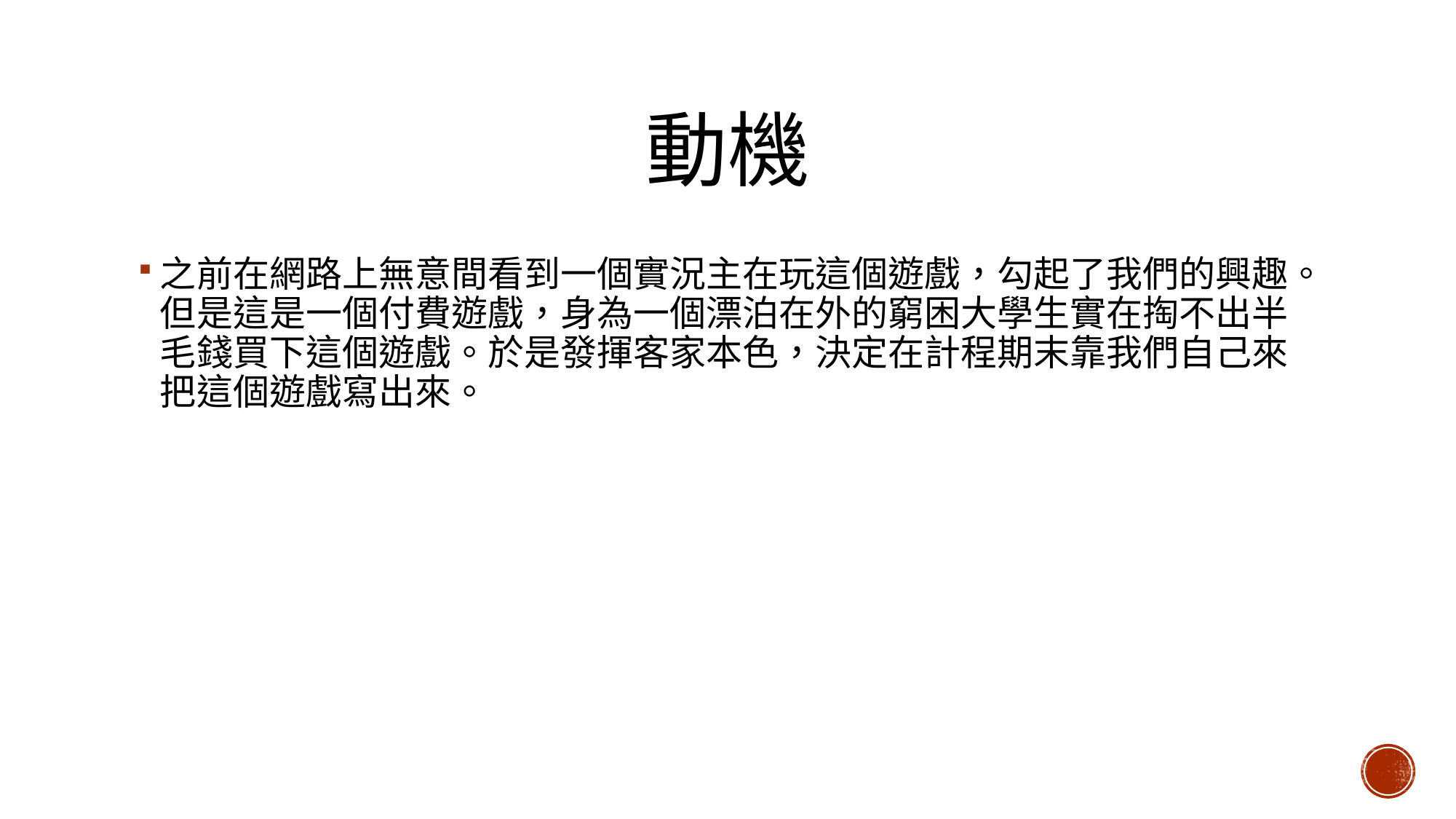

# 動機
之前在網路上無意間看到一個實況主在玩這個遊戲，勾起了我們的興趣。但是這是一個付費遊戲，身為一個漂泊在外的窮困大學生實在掏不出半毛錢買下這個遊戲。於是發揮客家本色，決定在計程期末靠我們自己來把這個遊戲寫出來。